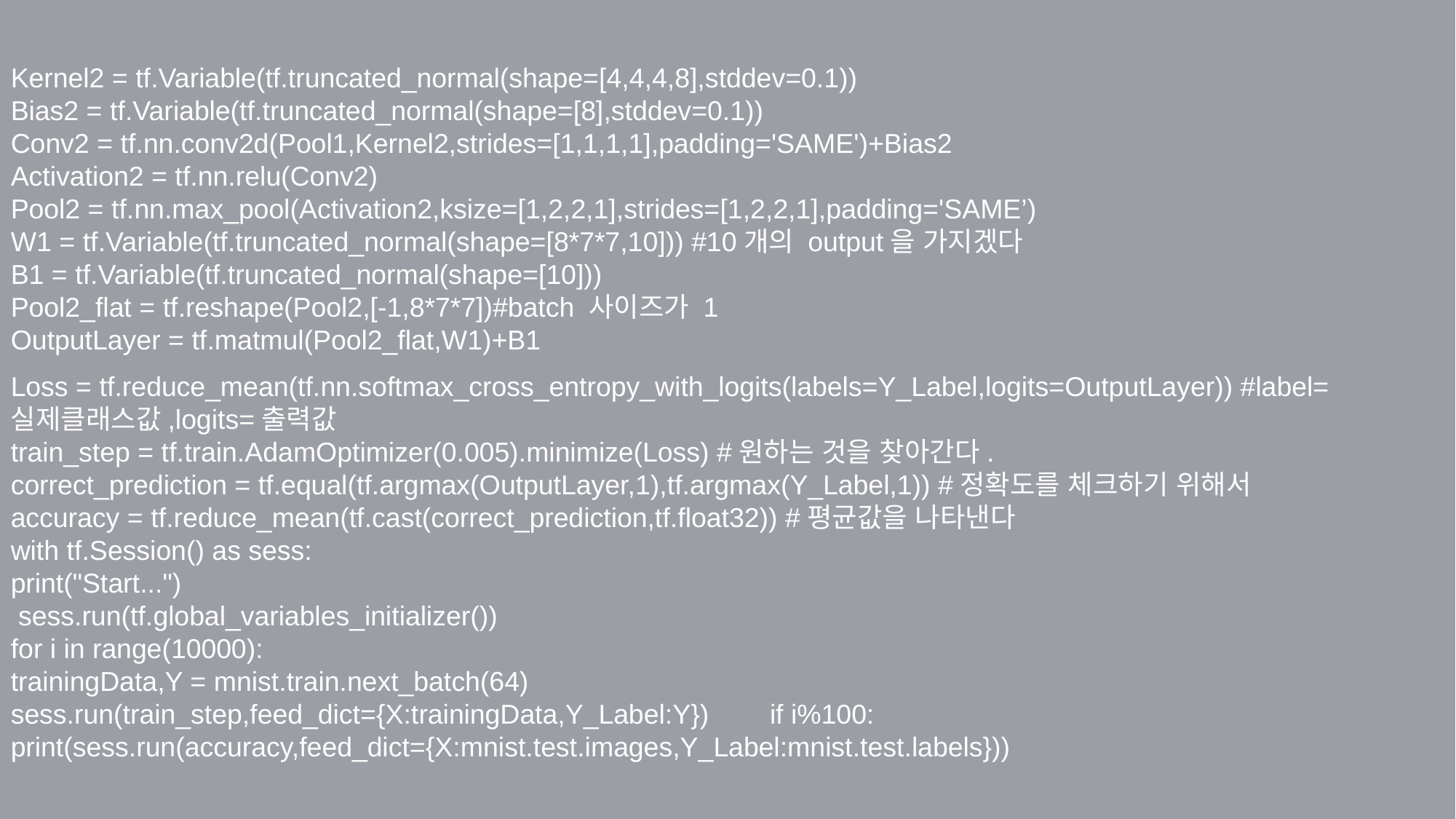

1 CNN 알고리즘 연구
Kernel2 = tf.Variable(tf.truncated_normal(shape=[4,4,4,8],stddev=0.1))
Bias2 = tf.Variable(tf.truncated_normal(shape=[8],stddev=0.1))
Conv2 = tf.nn.conv2d(Pool1,Kernel2,strides=[1,1,1,1],padding='SAME')+Bias2
Activation2 = tf.nn.relu(Conv2)
Pool2 = tf.nn.max_pool(Activation2,ksize=[1,2,2,1],strides=[1,2,2,1],padding='SAME’)
W1 = tf.Variable(tf.truncated_normal(shape=[8*7*7,10])) #10개의 output을 가지겠다
B1 = tf.Variable(tf.truncated_normal(shape=[10]))
Pool2_flat = tf.reshape(Pool2,[-1,8*7*7])#batch 사이즈가 1
OutputLayer = tf.matmul(Pool2_flat,W1)+B1
Loss = tf.reduce_mean(tf.nn.softmax_cross_entropy_with_logits(labels=Y_Label,logits=OutputLayer)) #label= 실제클래스값,logits=출력값
train_step = tf.train.AdamOptimizer(0.005).minimize(Loss) #원하는 것을 찾아간다.
correct_prediction = tf.equal(tf.argmax(OutputLayer,1),tf.argmax(Y_Label,1)) #정확도를 체크하기 위해서
accuracy = tf.reduce_mean(tf.cast(correct_prediction,tf.float32)) #평균값을 나타낸다
with tf.Session() as sess:
print("Start...")
 sess.run(tf.global_variables_initializer())
for i in range(10000):
trainingData,Y = mnist.train.next_batch(64)
sess.run(train_step,feed_dict={X:trainingData,Y_Label:Y})        if i%100:            print(sess.run(accuracy,feed_dict={X:mnist.test.images,Y_Label:mnist.test.labels}))